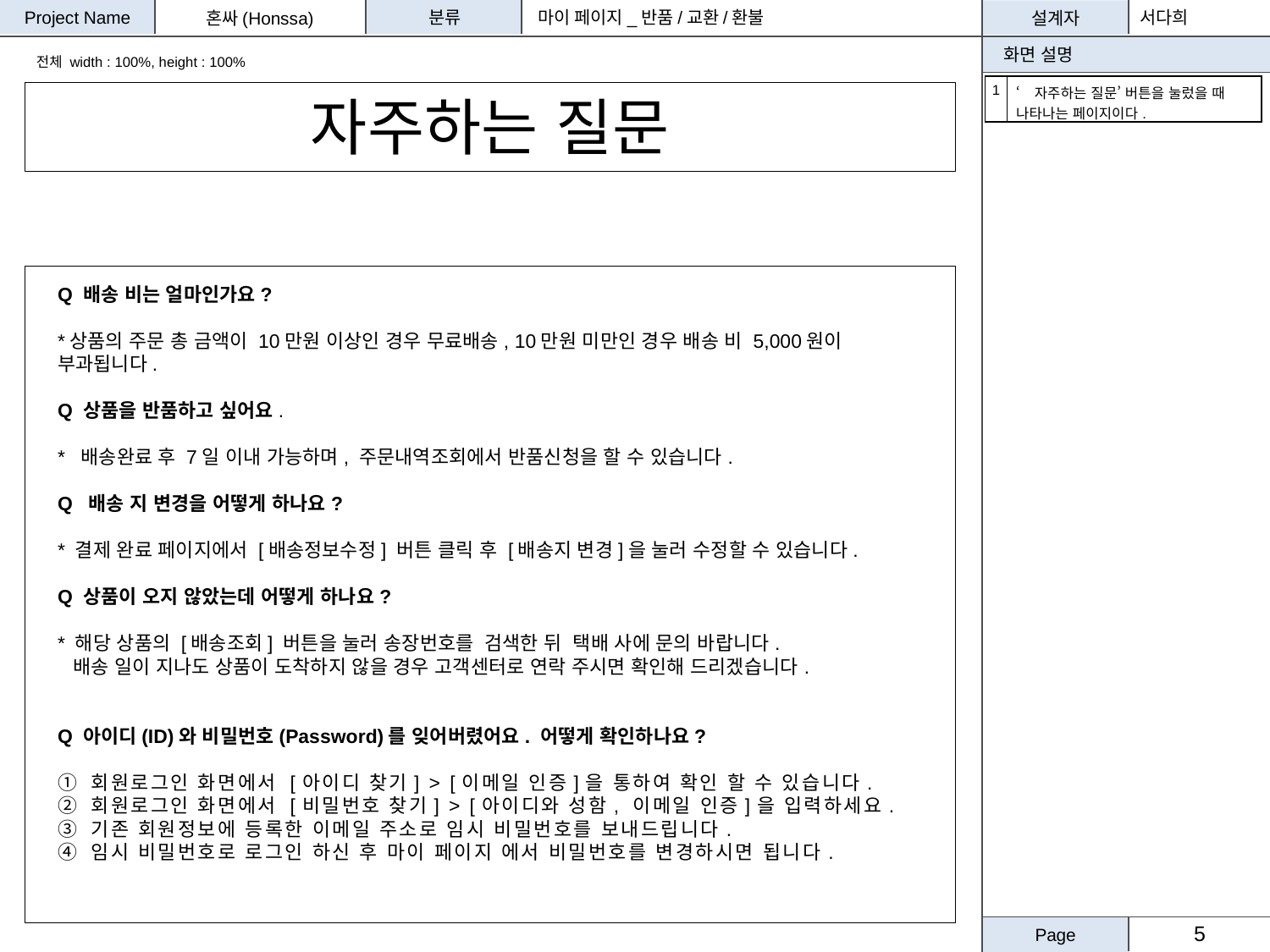

마이 페이지_반품/교환/환불
서다희
전체 width : 100%, height : 100%

| 1 | ‘자주하는 질문’ 버튼을 눌렀을 때 나타나는 페이지이다. |
| --- | --- |

자주하는 질문

Q 배송 비는 얼마인가요?

*상품의 주문 총 금액이 10만원 이상인 경우 무료배송, 10만원 미만인 경우 배송 비 5,000원이 부과됩니다.

Q 상품을 반품하고 싶어요.

*  배송완료 후 7일 이내 가능하며, 주문내역조회에서 반품신청을 할 수 있습니다.

Q  배송 지 변경을 어떻게 하나요?

* 결제 완료 페이지에서 [배송정보수정] 버튼 클릭 후 [배송지 변경]을 눌러 수정할 수 있습니다.

Q 상품이 오지 않았는데 어떻게 하나요?

* 해당 상품의 [배송조회] 버튼을 눌러 송장번호를  검색한 뒤  택배 사에 문의 바랍니다.
  배송 일이 지나도 상품이 도착하지 않을 경우 고객센터로 연락 주시면 확인해 드리겠습니다.

Q 아이디(ID)와 비밀번호(Password)를 잊어버렸어요. 어떻게 확인하나요?

① 회원로그인 화면에서 [아이디 찾기] > [이메일 인증]을 통하여 확인 할 수 있습니다.
② 회원로그인 화면에서 [비밀번호 찾기] > [아이디와 성함, 이메일 인증]을 입력하세요.
③ 기존 회원정보에 등록한 이메일 주소로 임시 비밀번호를 보내드립니다.
④ 임시 비밀번호로 로그인 하신 후 마이 페이지 에서 비밀번호를 변경하시면 됩니다.

5